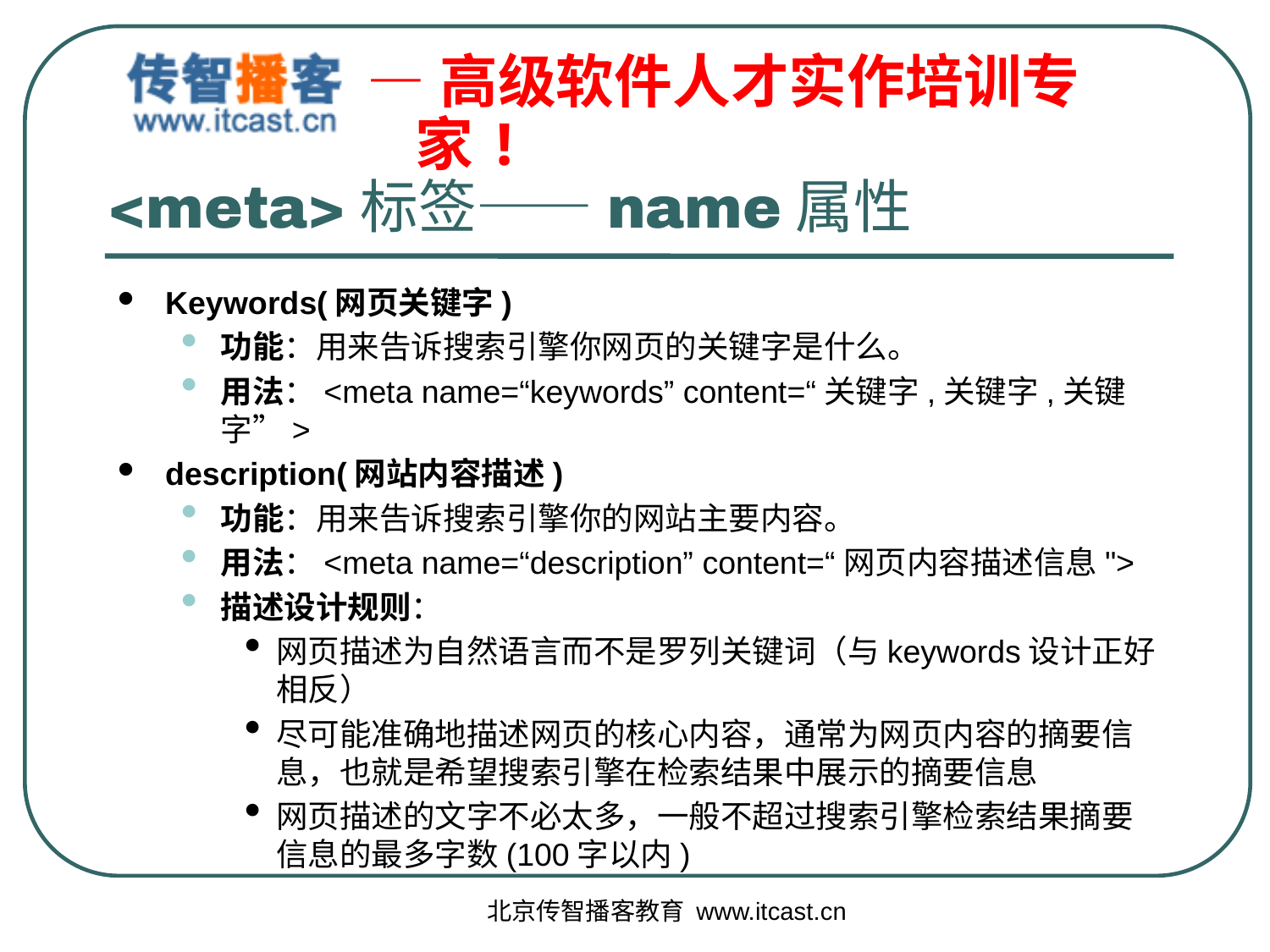

# <meta>标签——name属性
Keywords(网页关键字)
功能：用来告诉搜索引擎你网页的关键字是什么。
用法：<meta name=“keywords” content=“关键字,关键字,关键字”>
description(网站内容描述)
功能：用来告诉搜索引擎你的网站主要内容。
用法：<meta name=“description” content=“网页内容描述信息">
描述设计规则：
网页描述为自然语言而不是罗列关键词（与keywords设计正好相反）
尽可能准确地描述网页的核心内容，通常为网页内容的摘要信息，也就是希望搜索引擎在检索结果中展示的摘要信息
网页描述的文字不必太多，一般不超过搜索引擎检索结果摘要信息的最多字数(100字以内)